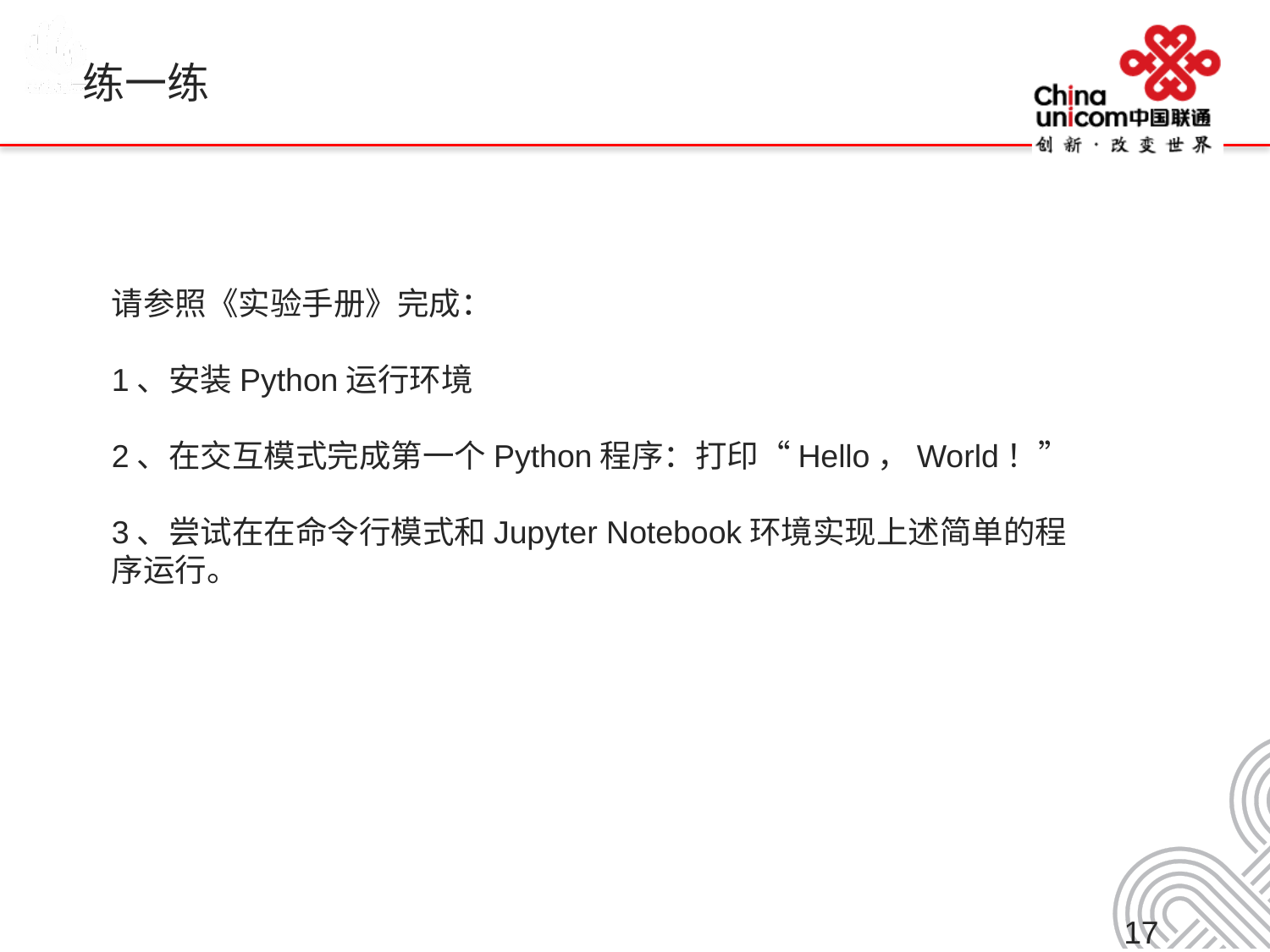

# 练一练
请参照《实验手册》完成：

1、安装Python运行环境

2、在交互模式完成第一个Python程序：打印“Hello，World！”

3、尝试在在命令行模式和Jupyter Notebook环境实现上述简单的程序运行。